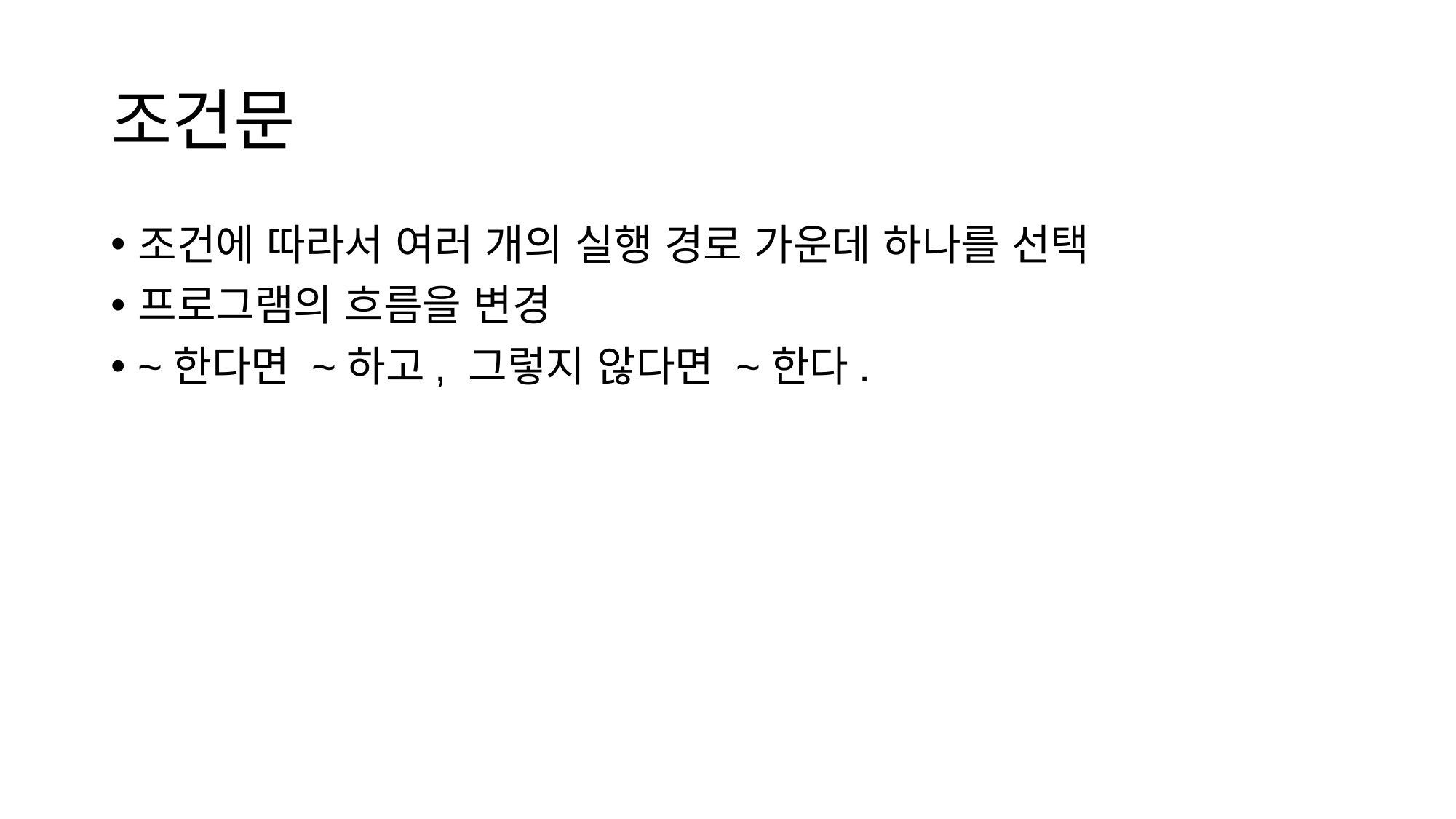

# 조건문
조건에 따라서 여러 개의 실행 경로 가운데 하나를 선택
프로그램의 흐름을 변경
~한다면 ~하고, 그렇지 않다면 ~한다.